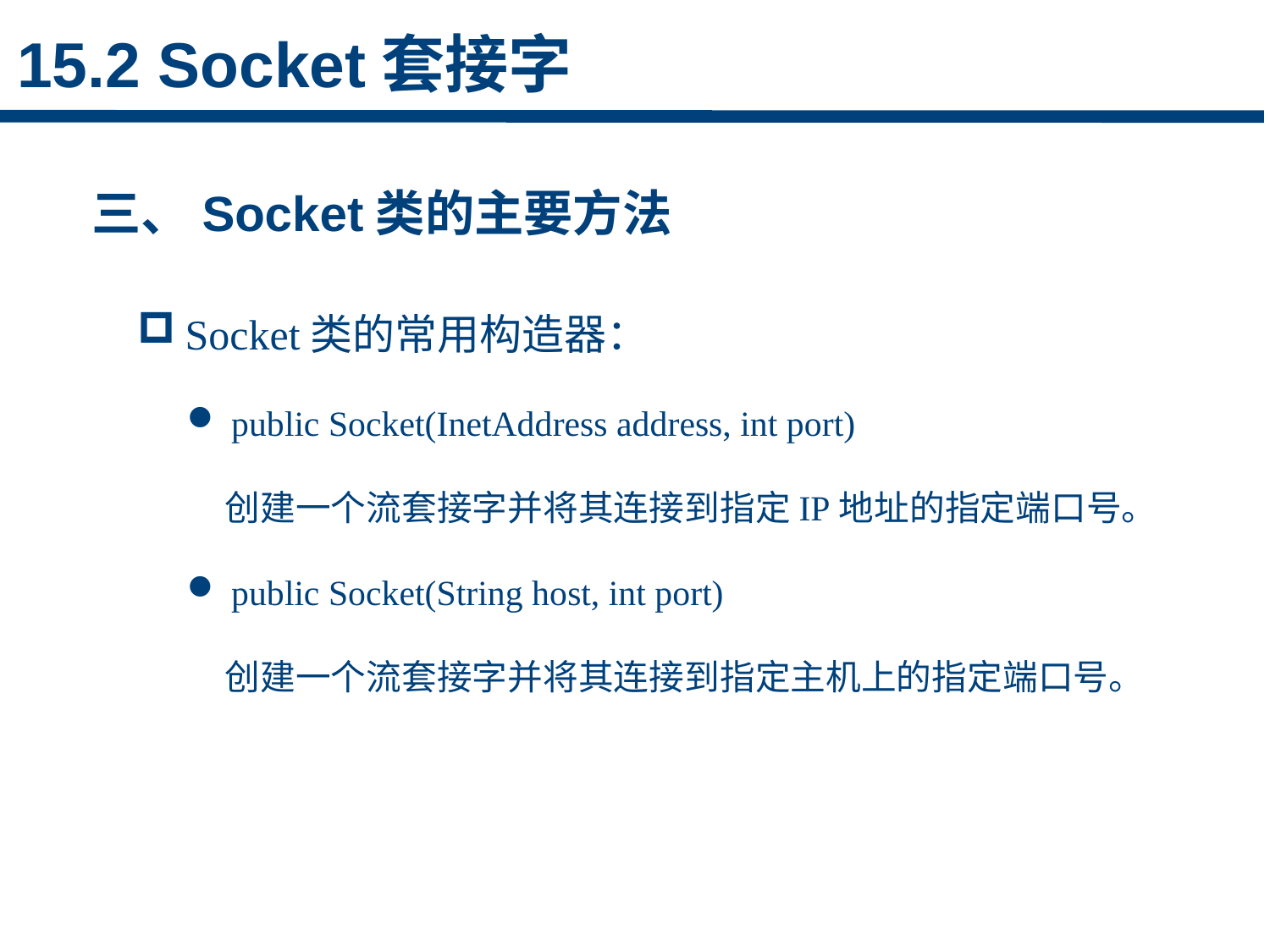

15.2 Socket套接字
三、Socket类的主要方法
点击添加文本
Socket类的常用构造器：
 public Socket(InetAddress address, int port)
    创建一个流套接字并将其连接到指定IP地址的指定端口号。
 public Socket(String host, int port)
    创建一个流套接字并将其连接到指定主机上的指定端口号。
点击添加文本
点击添加文本
点击添加文本